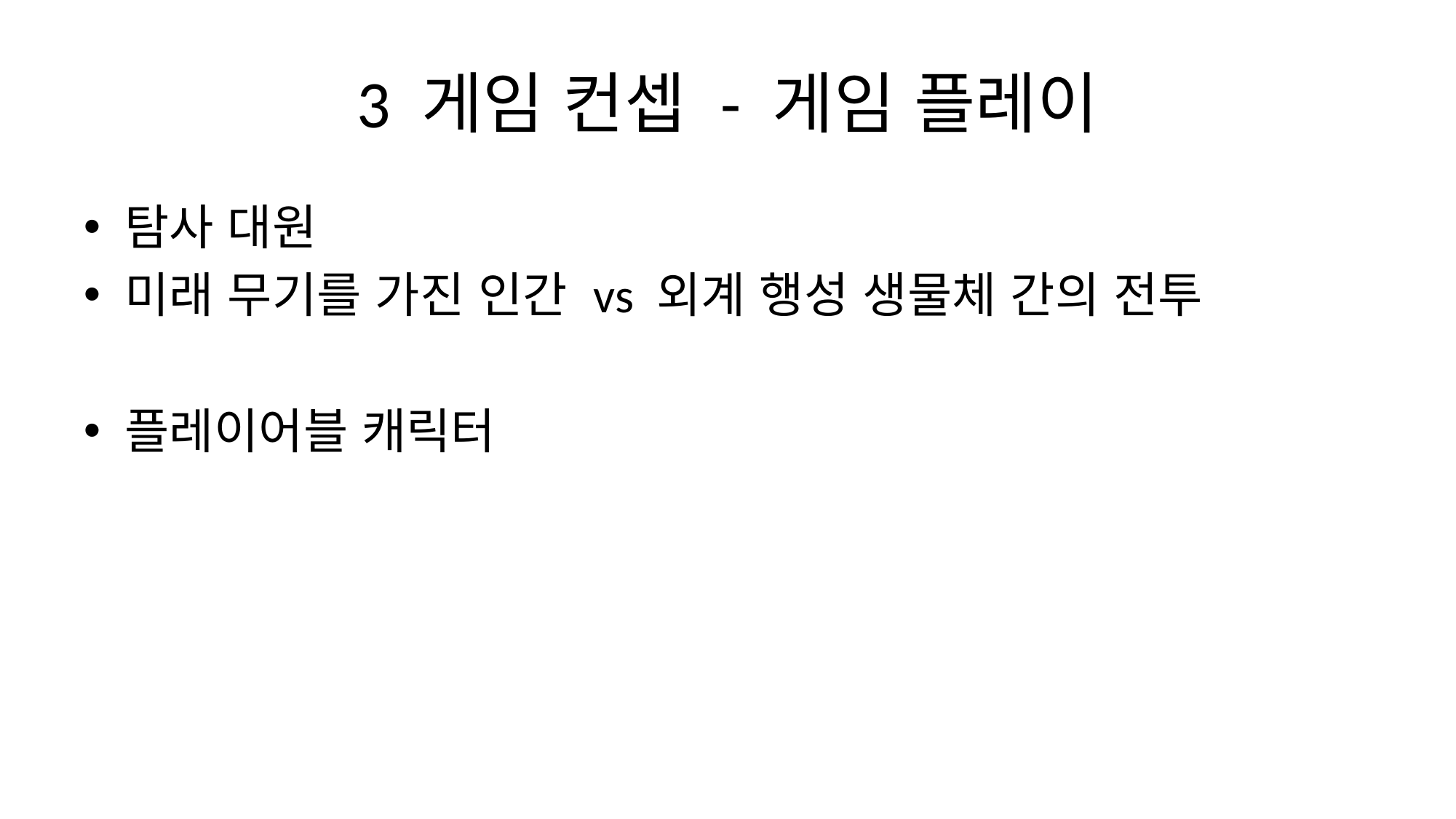

# 3 게임 컨셉 - 게임 플레이
탐사 대원
미래 무기를 가진 인간 vs 외계 행성 생물체 간의 전투

플레이어블 캐릭터